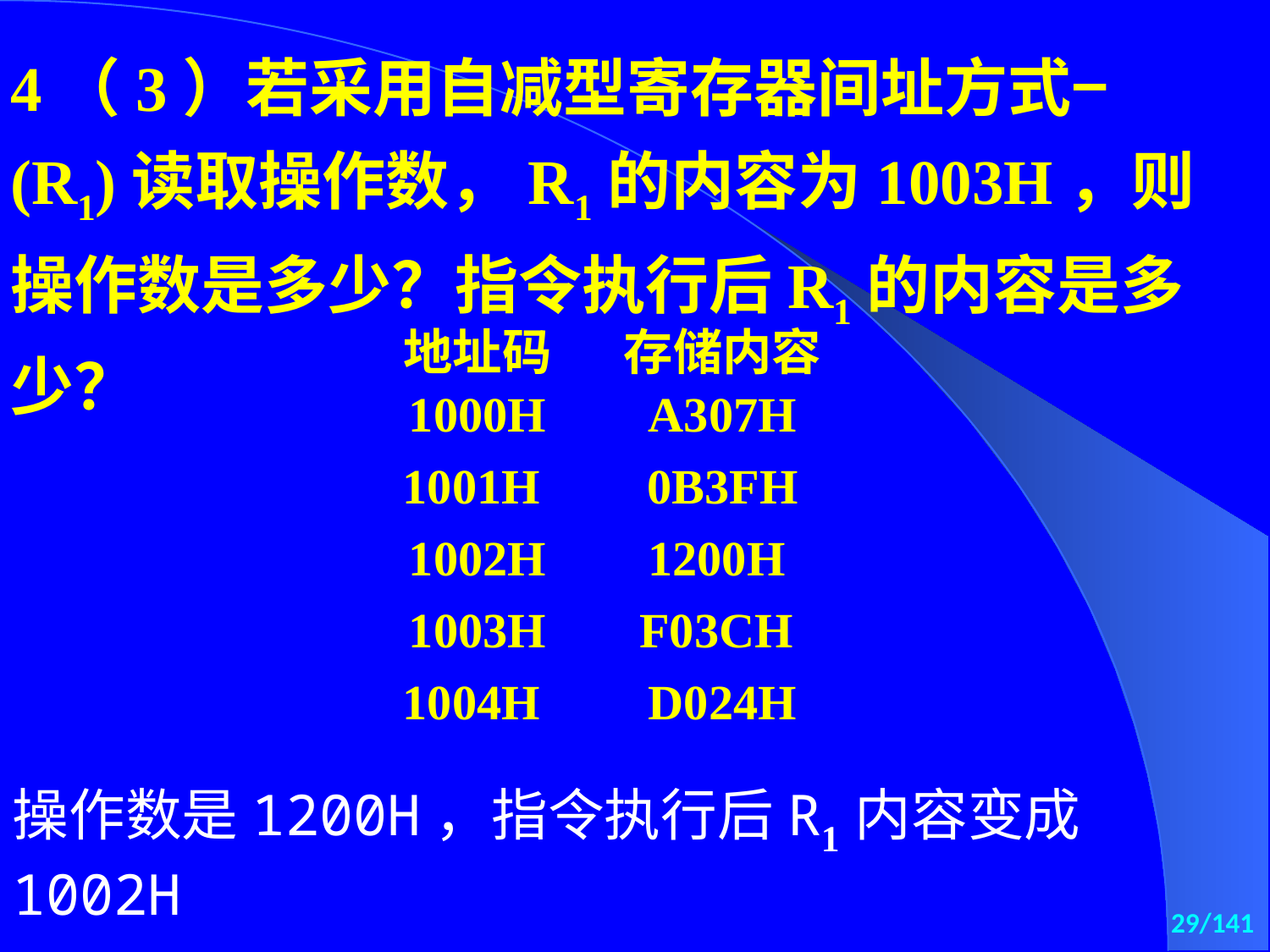

4（3）若采用自减型寄存器间址方式−(R1)读取操作数，R1的内容为1003H，则操作数是多少？指令执行后R1的内容是多少？
| 地址码 | 存储内容 |
| --- | --- |
| 1000H | A307H |
| 1001H | 0B3FH |
| 1002H | 1200H |
| 1003H | F03CH |
| 1004H | D024H |
操作数是1200H，指令执行后R1内容变成1002H
29/141